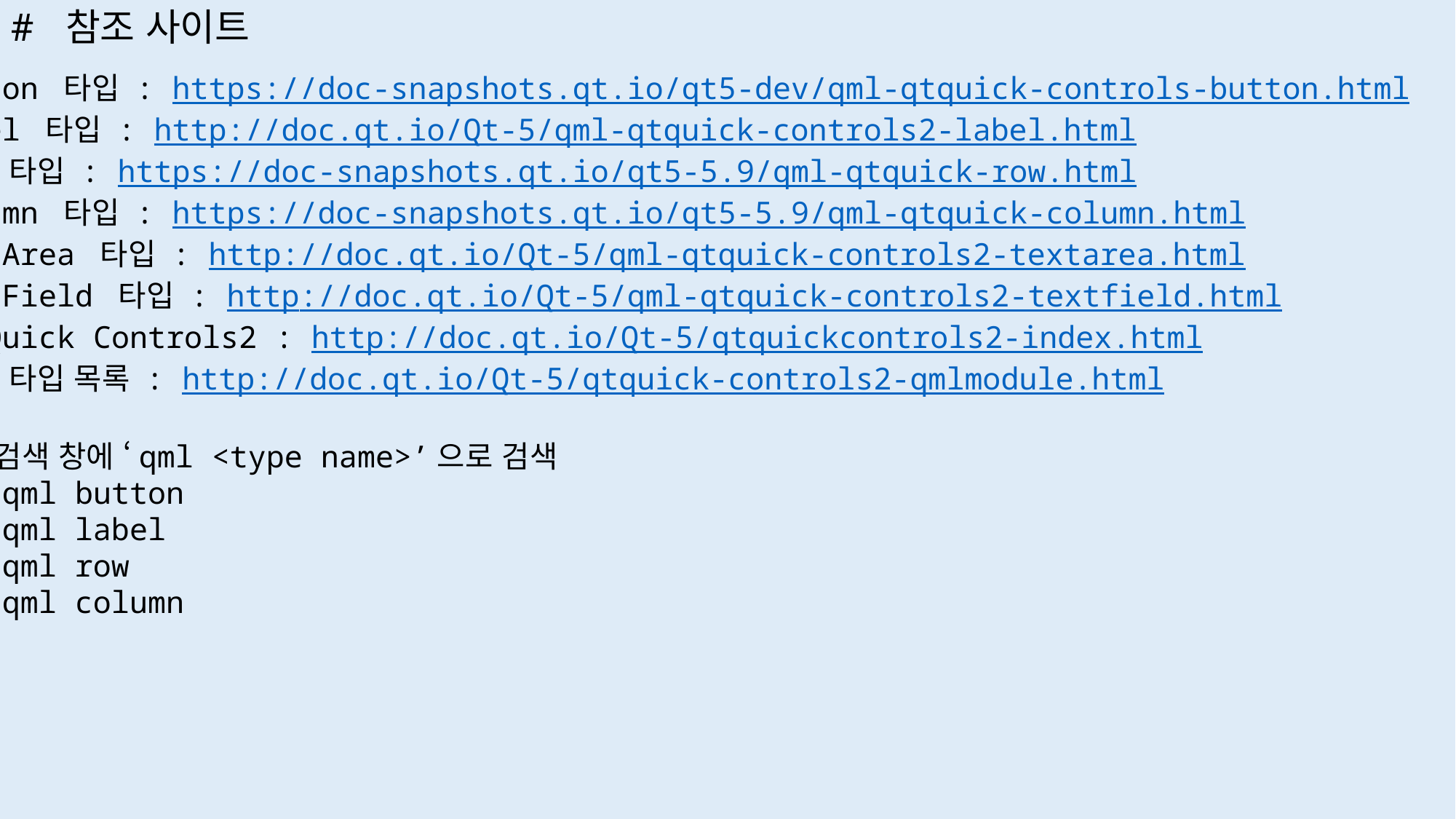

# # 참조 사이트
Button 타입 : https://doc-snapshots.qt.io/qt5-dev/qml-qtquick-controls-button.html
Label 타입 : http://doc.qt.io/Qt-5/qml-qtquick-controls2-label.html
Row 타입 : https://doc-snapshots.qt.io/qt5-5.9/qml-qtquick-row.html
Column 타입 : https://doc-snapshots.qt.io/qt5-5.9/qml-qtquick-column.html
TextArea 타입 : http://doc.qt.io/Qt-5/qml-qtquick-controls2-textarea.html
TextField 타입 : http://doc.qt.io/Qt-5/qml-qtquick-controls2-textfield.html
Qt Quick Controls2 : http://doc.qt.io/Qt-5/qtquickcontrols2-index.html
QML 타입 목록 : http://doc.qt.io/Qt-5/qtquick-controls2-qmlmodule.html

구글 검색 창에 ‘qml <type name>’으로 검색
ex) qml button
    qml label
    qml row
    qml column